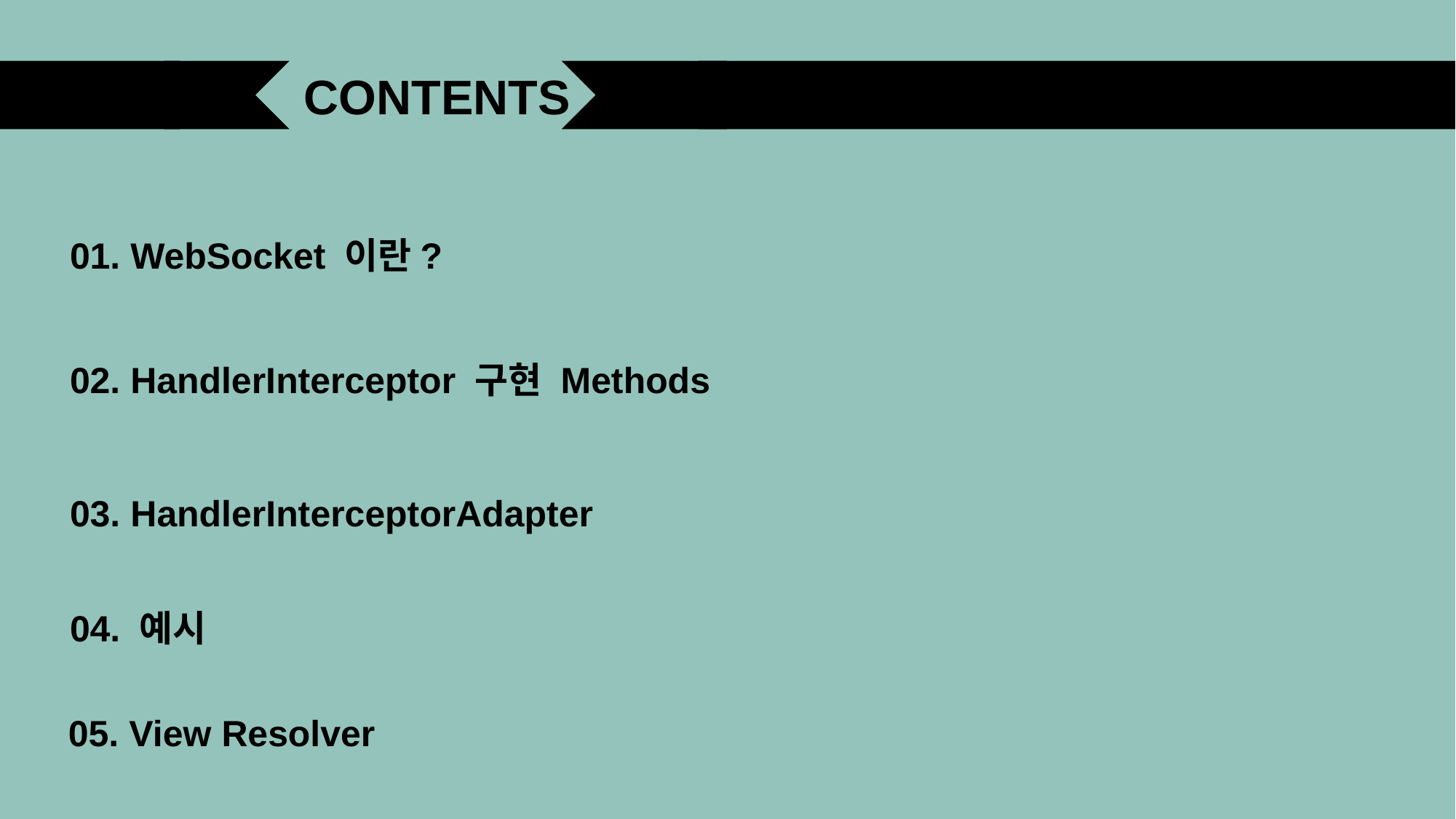

CONTENTS

01. WebSocket 이란?
02. HandlerInterceptor 구현 Methods
03. HandlerInterceptorAdapter
04. 예시
05. View Resolver